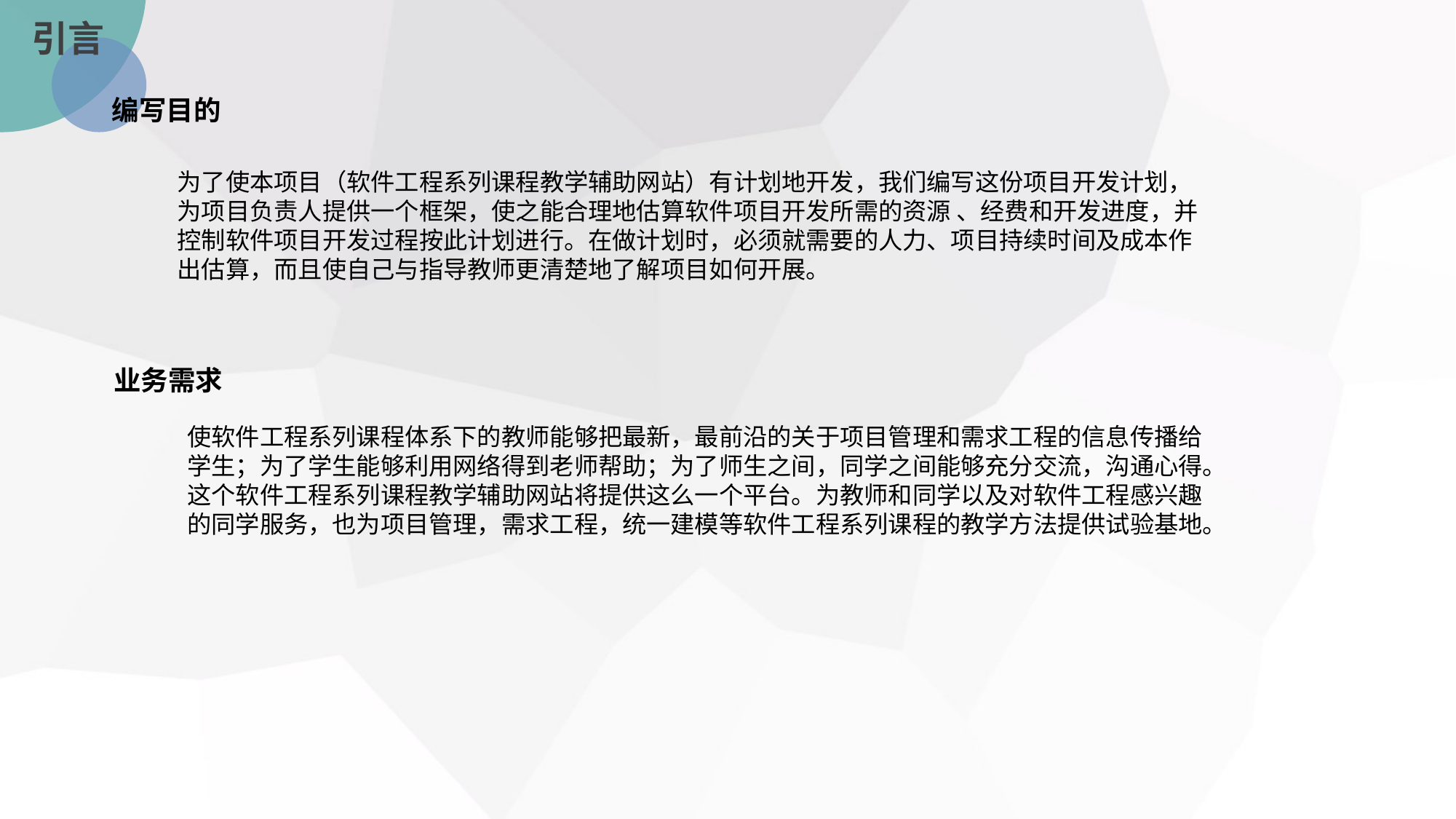

引言

编写目的
为了使本项目（软件工程系列课程教学辅助网站）有计划地开发，我们编写这份项目开发计划，为项目负责人提供一个框架，使之能合理地估算软件项目开发所需的资源 、经费和开发进度，并控制软件项目开发过程按此计划进行。在做计划时，必须就需要的人力、项目持续时间及成本作出估算，而且使自己与指导教师更清楚地了解项目如何开展。

业务需求
使软件工程系列课程体系下的教师能够把最新，最前沿的关于项目管理和需求工程的信息传播给学生；为了学生能够利用网络得到老师帮助；为了师生之间，同学之间能够充分交流，沟通心得。这个软件工程系列课程教学辅助网站将提供这么一个平台。为教师和同学以及对软件工程感兴趣的同学服务，也为项目管理，需求工程，统一建模等软件工程系列课程的教学方法提供试验基地。